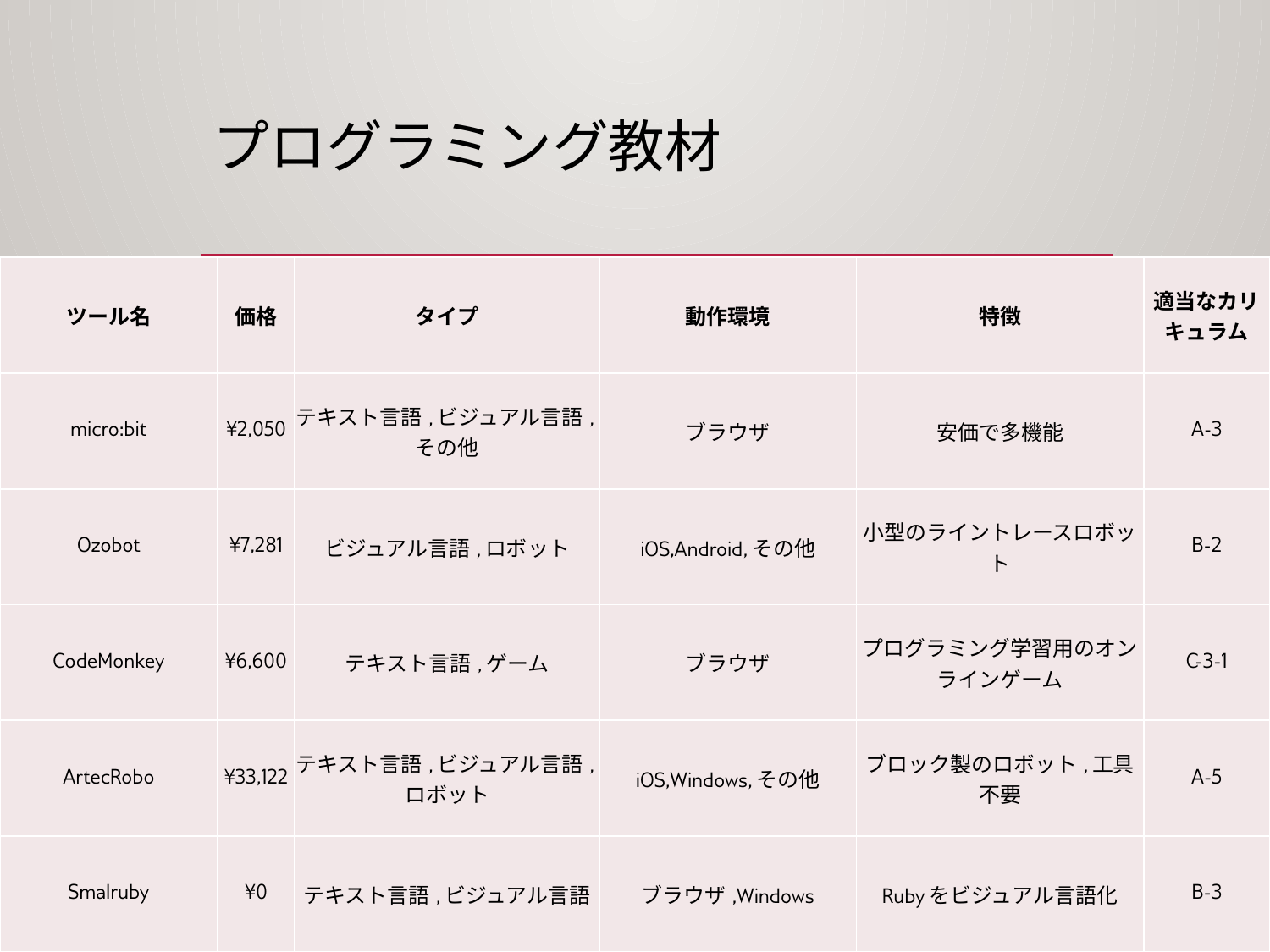

# プログラミング教材
| ツール名 | 価格 | タイプ | 動作環境 | 特徴 | 適当なカリキュラム |
| --- | --- | --- | --- | --- | --- |
| micro:bit | ¥2,050 | テキスト言語,ビジュアル言語,その他 | ブラウザ | 安価で多機能 | A-3 |
| Ozobot | ¥7,281 | ビジュアル言語,ロボット | iOS,Android,その他 | 小型のライントレースロボット | B-2 |
| CodeMonkey | ¥6,600 | テキスト言語,ゲーム | ブラウザ | プログラミング学習用のオンラインゲーム | C-3-1 |
| ArtecRobo | ¥33,122 | テキスト言語,ビジュアル言語,ロボット | iOS,Windows,その他 | ブロック製のロボット,工具不要 | A-5 |
| Smalruby | ¥0 | テキスト言語,ビジュアル言語 | ブラウザ,Windows | Rubyをビジュアル言語化 | B-3 |